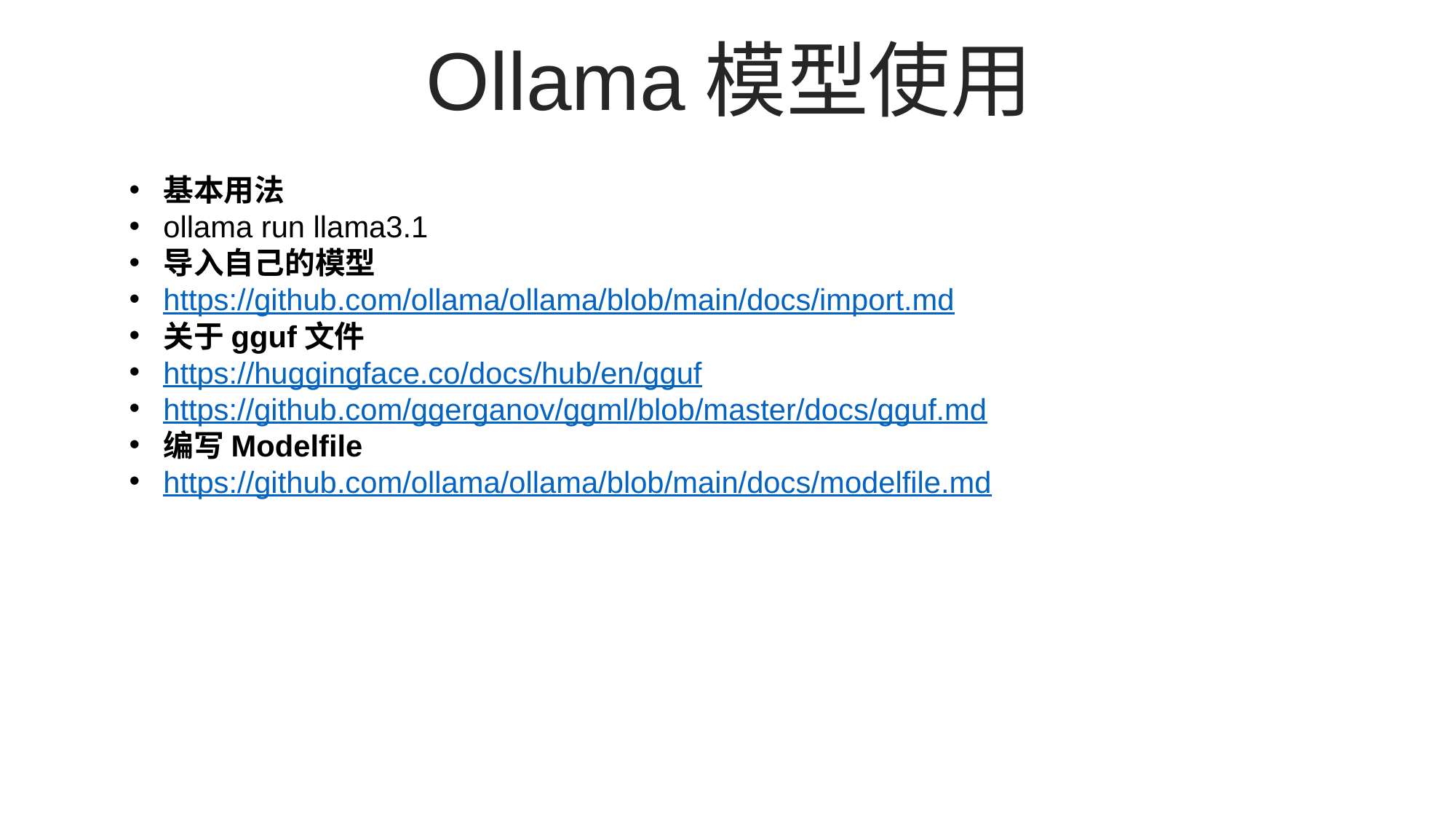

Ollama模型使用
基本用法
ollama run llama3.1
导入自己的模型
https://github.com/ollama/ollama/blob/main/docs/import.md
关于gguf文件
https://huggingface.co/docs/hub/en/gguf
https://github.com/ggerganov/ggml/blob/master/docs/gguf.md
编写Modelfile
https://github.com/ollama/ollama/blob/main/docs/modelfile.md